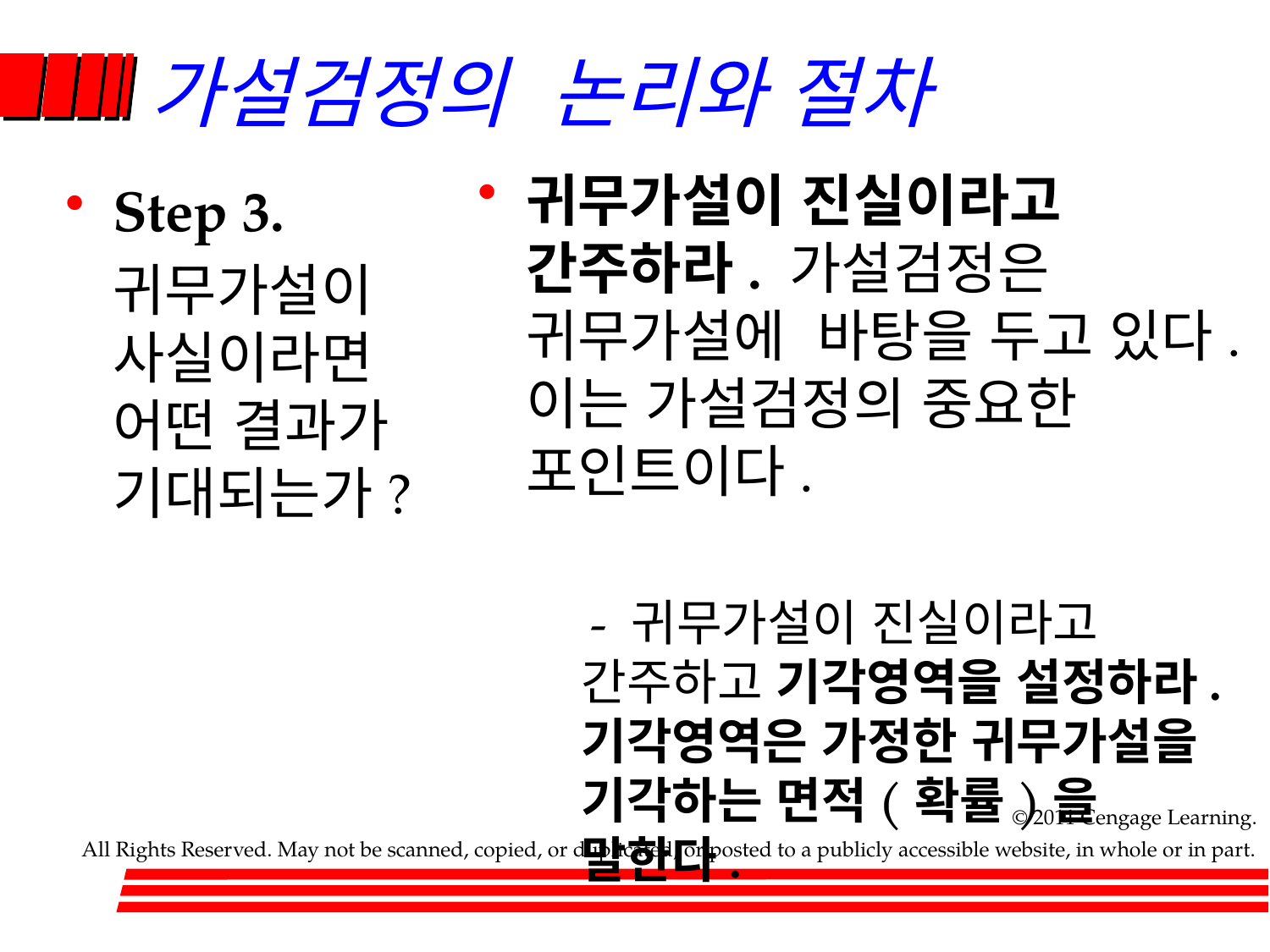

# 가설검정의  논리와 절차
귀무가설이 진실이라고 간주하라. 가설검정은 귀무가설에  바탕을 두고 있다. 이는 가설검정의 중요한 포인트이다.

    - 귀무가설이 진실이라고 간주하고 기각영역을 설정하라. 기각영역은 가정한 귀무가설을 기각하는 면적(확률)을 말한다.
Step 3.
	귀무가설이 사실이라면 어떤 결과가 기대되는가?
		           © 2011 Cengage Learning.
All Rights Reserved. May not be scanned, copied, or duplicated, or posted to a publicly accessible website, in whole or in part.